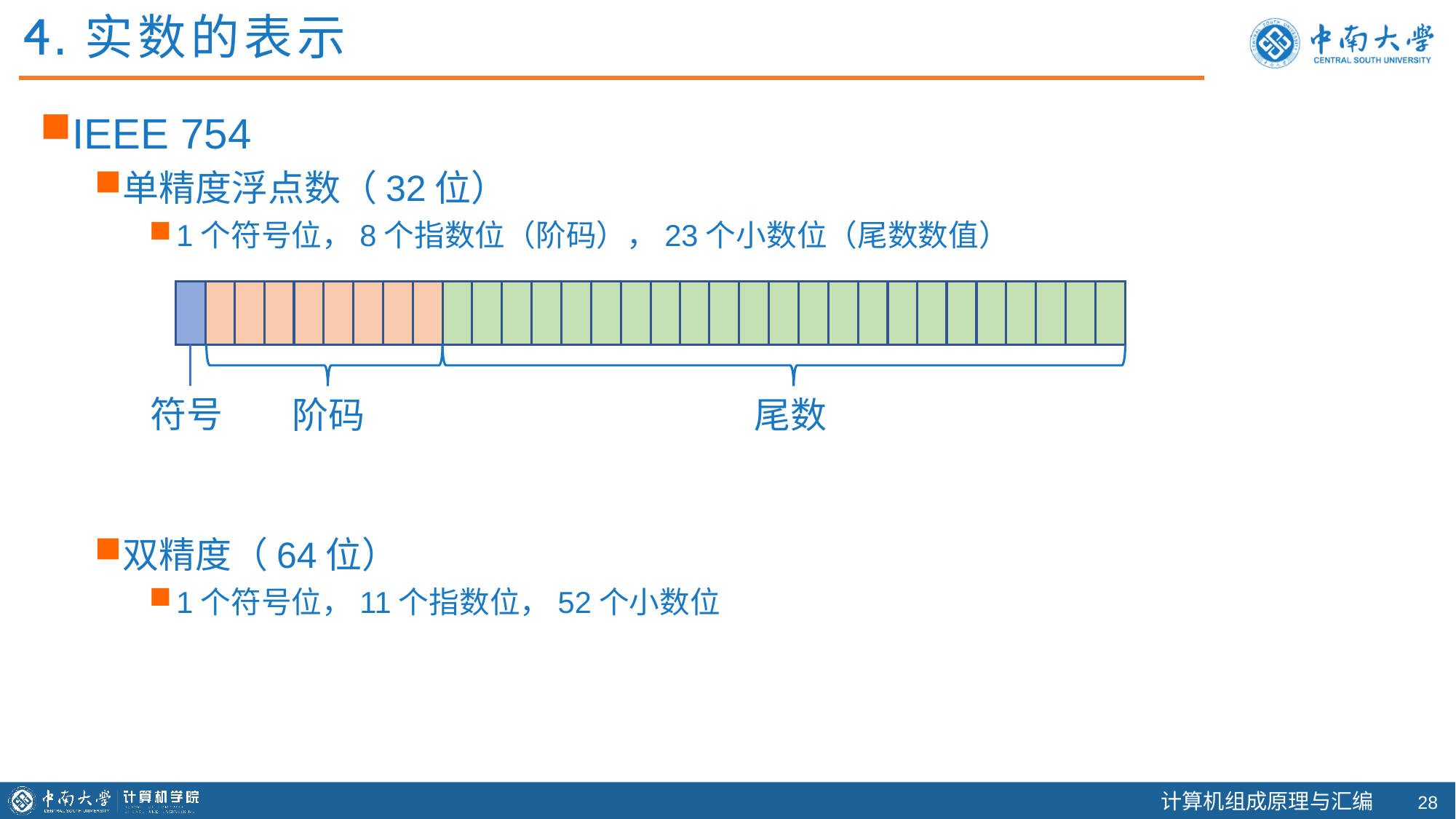

4.实数的表示

IEEE 754
单精度浮点数（32位）
1个符号位，8个指数位（阶码），23个小数位（尾数数值）

双精度（64位）
1个符号位，11个指数位，52个小数位

符号
阶码
尾数
28